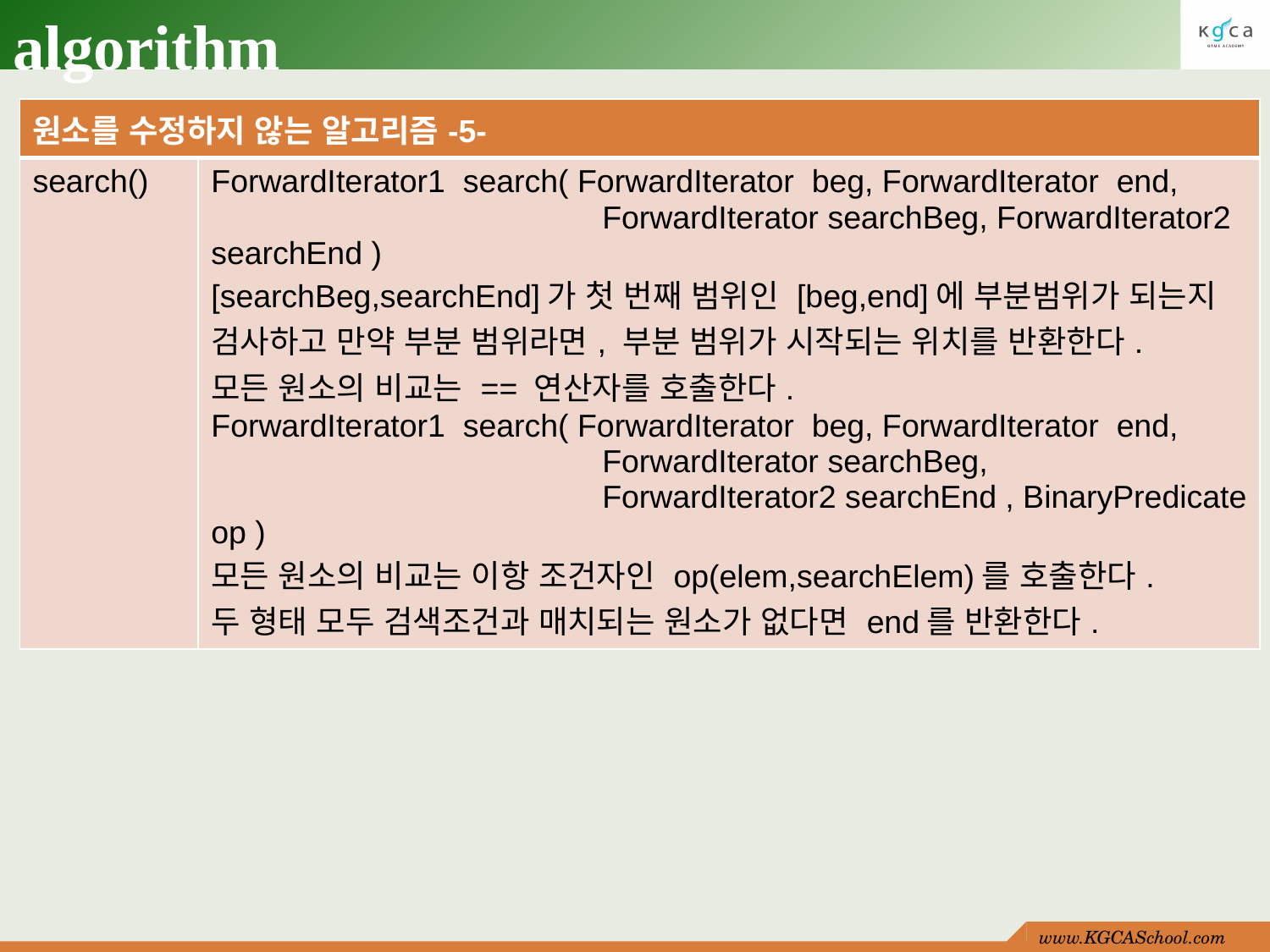

# algorithm
| 원소를 수정하지 않는 알고리즘-5- |  |
| --- | --- |
| search() | ForwardIterator1 search( ForwardIterator beg, ForwardIterator end, ForwardIterator searchBeg, ForwardIterator2 searchEnd ) [searchBeg,searchEnd]가 첫 번째 범위인 [beg,end]에 부분범위가 되는지 검사하고 만약 부분 범위라면, 부분 범위가 시작되는 위치를 반환한다. 모든 원소의 비교는 == 연산자를 호출한다. ForwardIterator1 search( ForwardIterator beg, ForwardIterator end, ForwardIterator searchBeg, ForwardIterator2 searchEnd , BinaryPredicate op ) 모든 원소의 비교는 이항 조건자인 op(elem,searchElem)를 호출한다. 두 형태 모두 검색조건과 매치되는 원소가 없다면 end를 반환한다. |